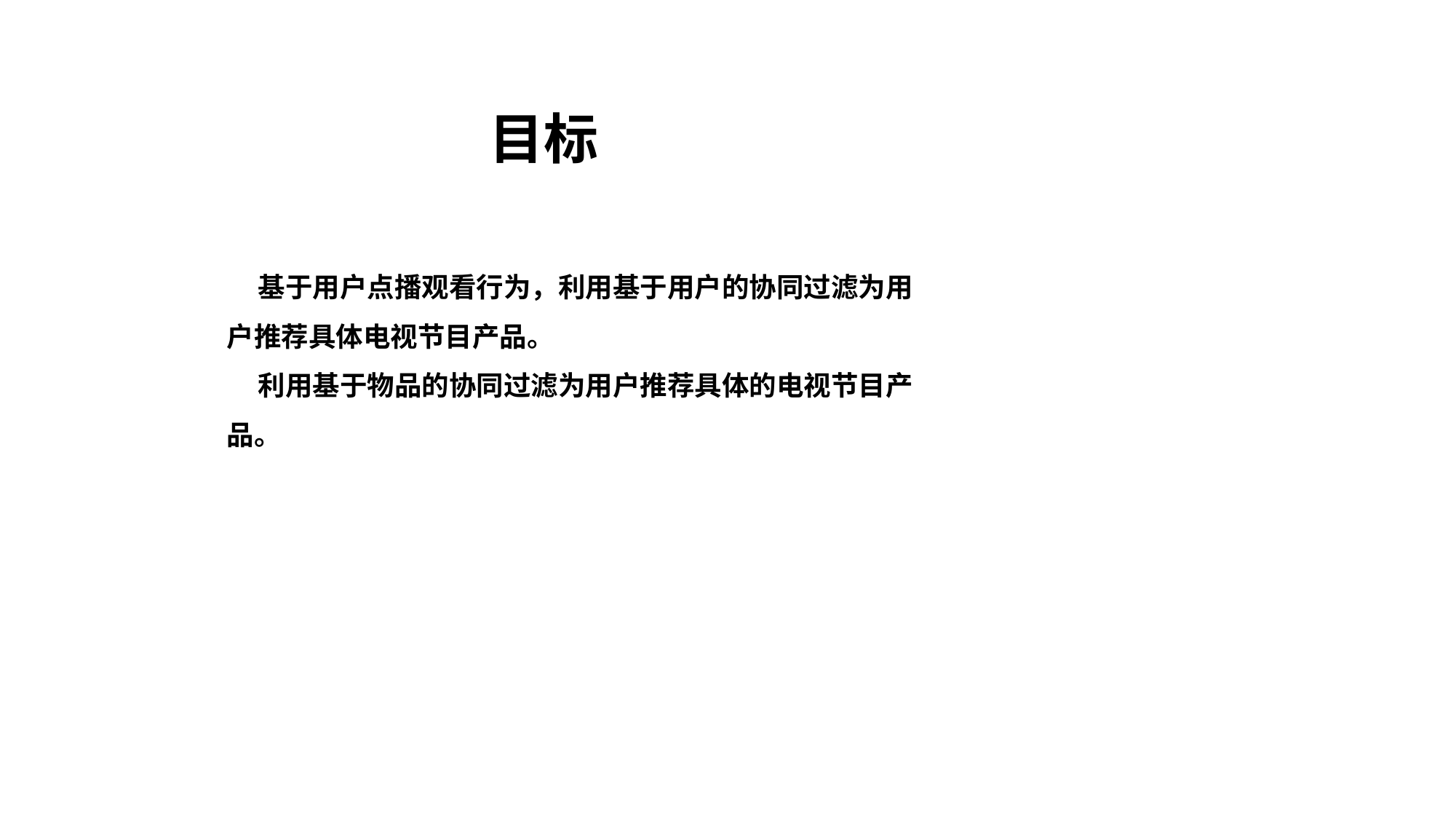

目标
    基于用户点播观看行为，利用基于用户的协同过滤为用户推荐具体电视节目产品。
    利用基于物品的协同过滤为用户推荐具体的电视节目产品。